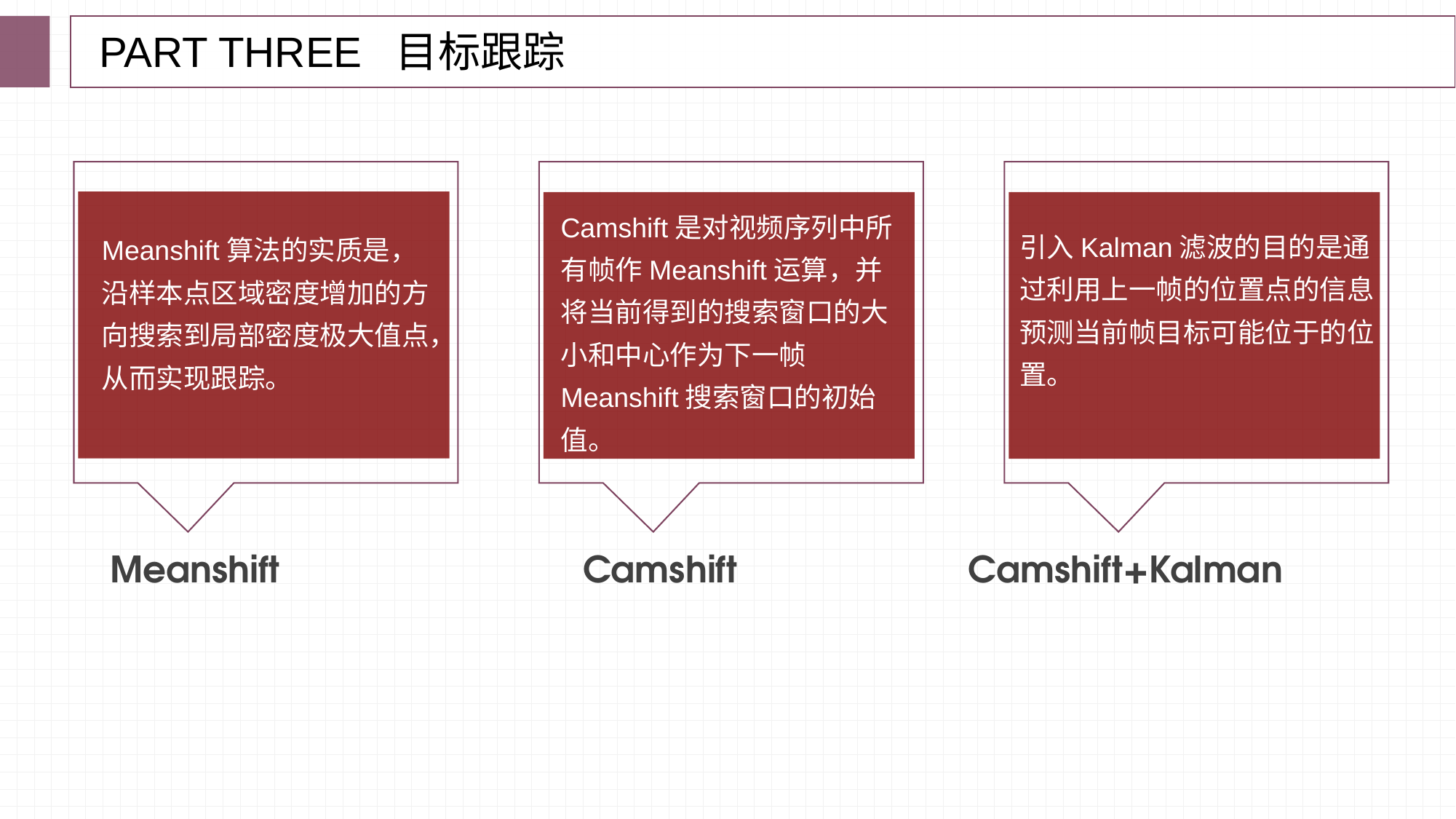

PART THREE  目标跟踪

Camshift是对视频序列中所有帧作Meanshift运算，并将当前得到的搜索窗口的大小和中心作为下一帧Meanshift搜索窗口的初始值。
引入Kalman滤波的目的是通过利用上一帧的位置点的信息预测当前帧目标可能位于的位置。
Meanshift算法的实质是，沿样本点区域密度增加的方向搜索到局部密度极大值点，从而实现跟踪。
Meanshift
Camshift
Camshift+Kalman